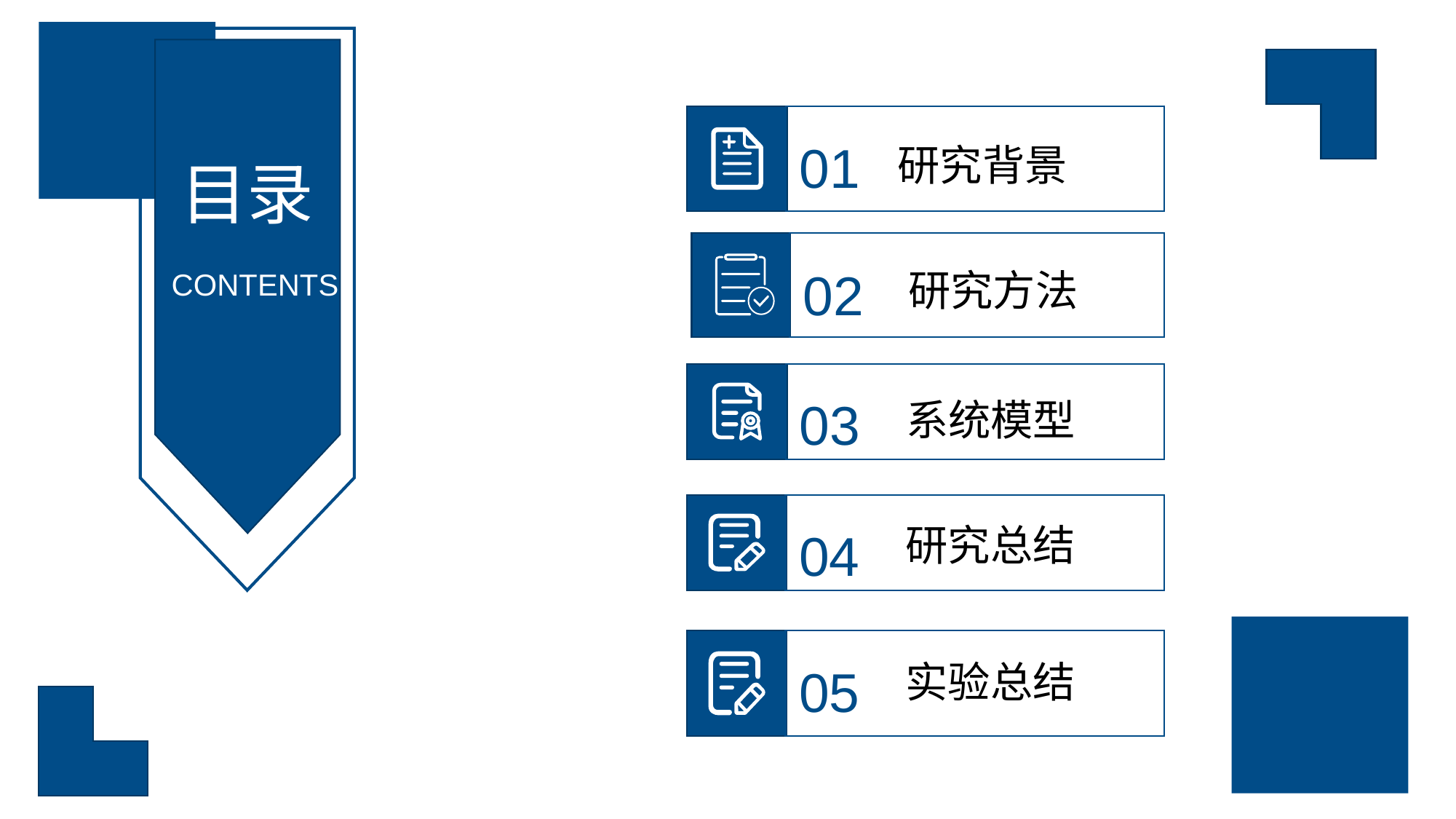

01
研究背景

目录

02
研究方法

CONTENTS

03
系统模型

04
研究总结

05
实验总结